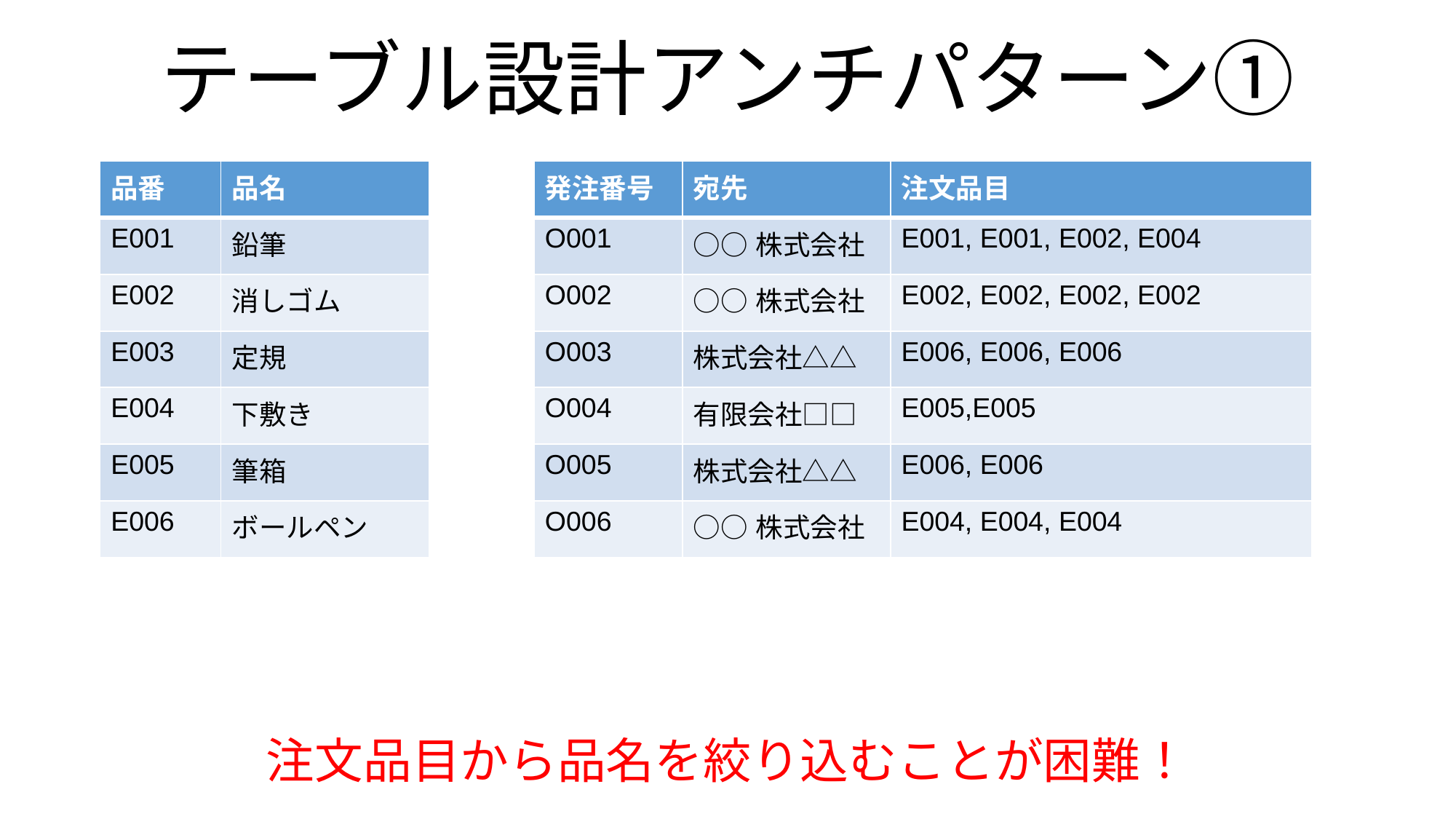

# テーブル設計アンチパターン①
| 品番 | 品名 |
| --- | --- |
| E001 | 鉛筆 |
| E002 | 消しゴム |
| E003 | 定規 |
| E004 | 下敷き |
| E005 | 筆箱 |
| E006 | ボールペン |
| 発注番号 | 宛先 | 注文品目 |
| --- | --- | --- |
| O001 | ○○株式会社 | E001, E001, E002, E004 |
| O002 | ○○株式会社 | E002, E002, E002, E002 |
| O003 | 株式会社△△ | E006, E006, E006 |
| O004 | 有限会社□□ | E005,E005 |
| O005 | 株式会社△△ | E006, E006 |
| O006 | ○○株式会社 | E004, E004, E004 |
注文品目から品名を絞り込むことが困難！